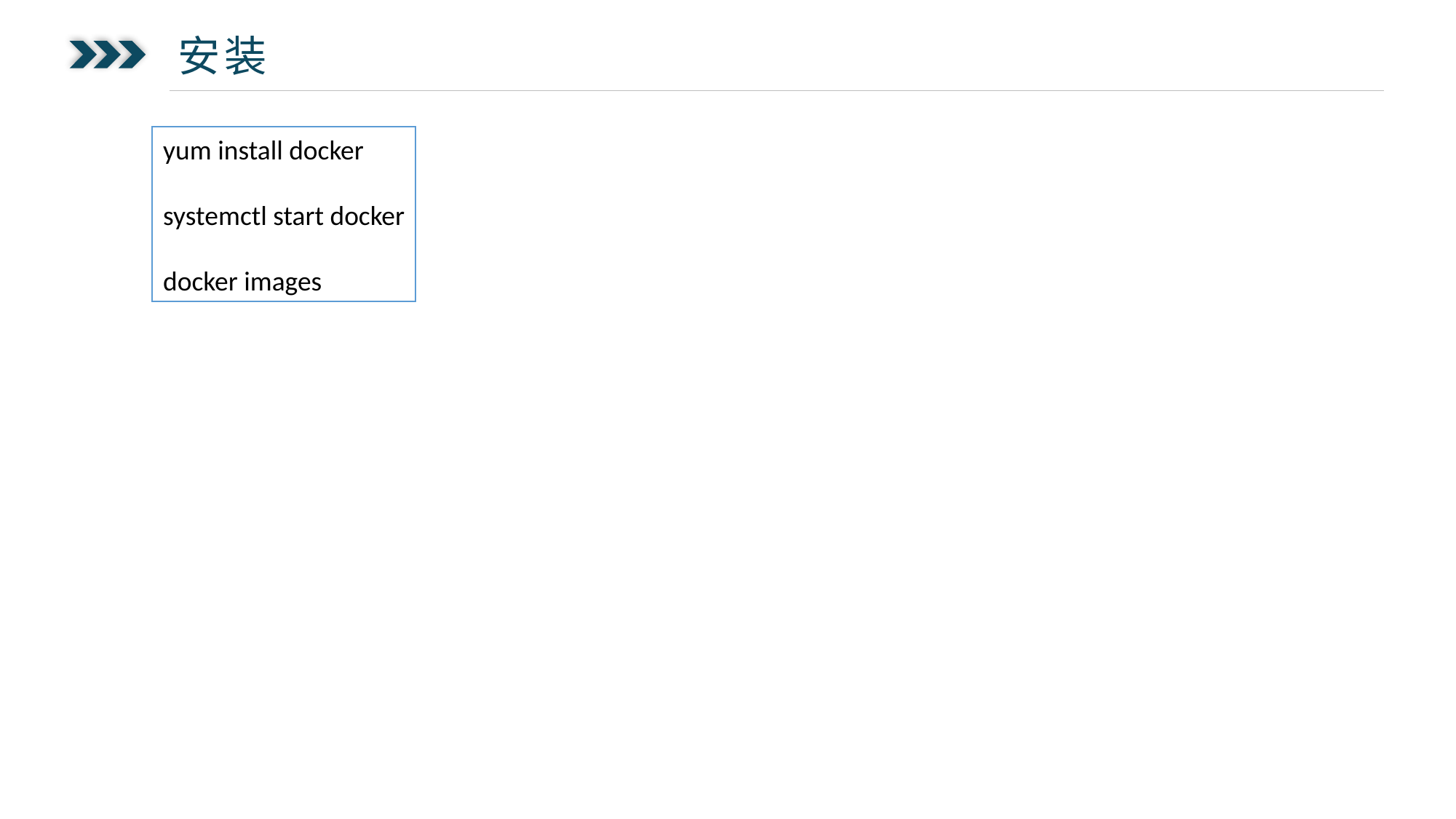

安装

yum install docker

systemctl start docker

docker images